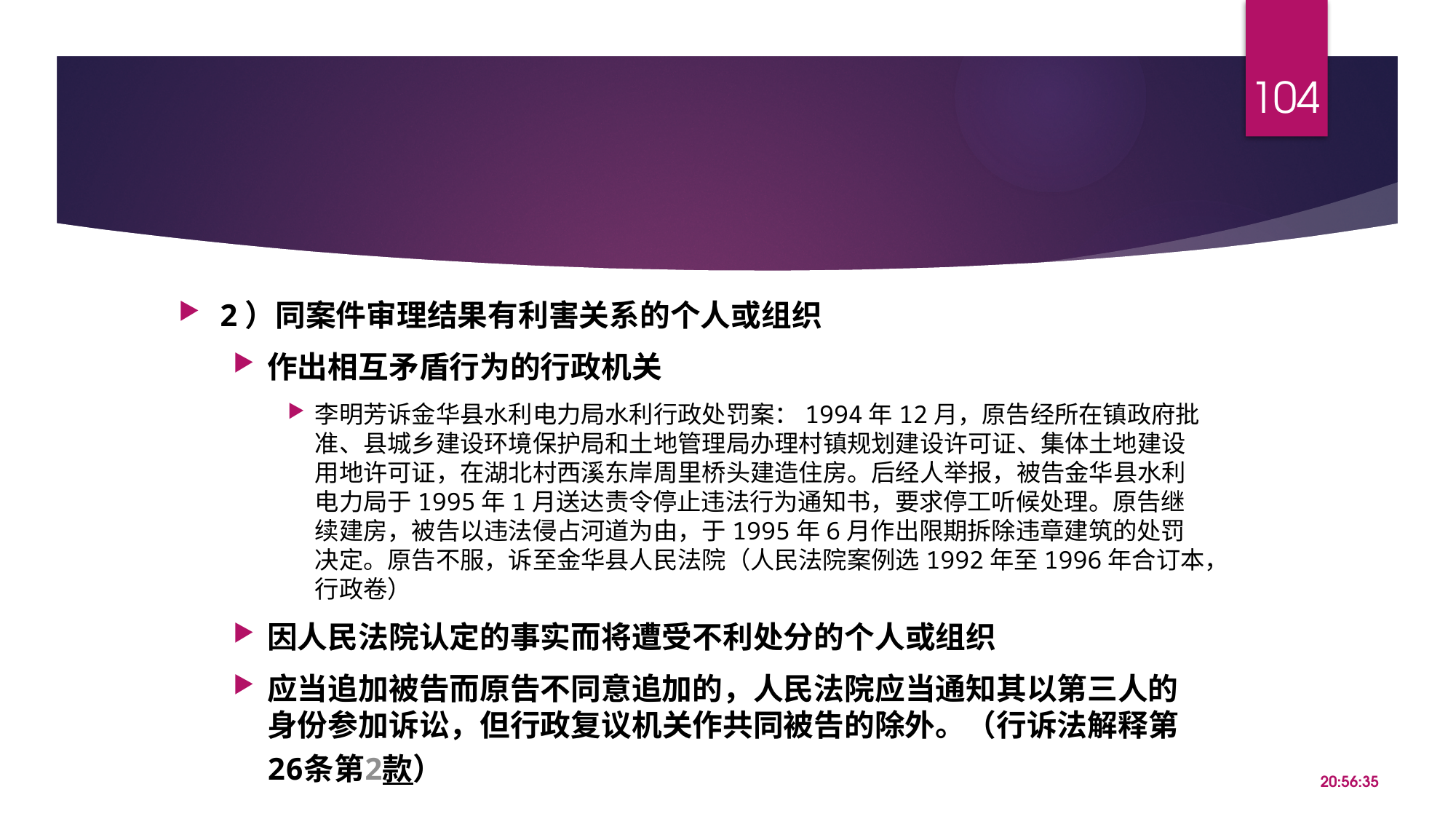

104
#
2）同案件审理结果有利害关系的个人或组织
作出相互矛盾行为的行政机关
李明芳诉金华县水利电力局水利行政处罚案：1994年12月，原告经所在镇政府批准、县城乡建设环境保护局和土地管理局办理村镇规划建设许可证、集体土地建设用地许可证，在湖北村西溪东岸周里桥头建造住房。后经人举报，被告金华县水利电力局于1995年1月送达责令停止违法行为通知书，要求停工听候处理。原告继续建房，被告以违法侵占河道为由，于1995年6月作出限期拆除违章建筑的处罚决定。原告不服，诉至金华县人民法院（人民法院案例选1992年至1996年合订本，行政卷）
因人民法院认定的事实而将遭受不利处分的个人或组织
应当追加被告而原告不同意追加的，人民法院应当通知其以第三人的身份参加诉讼，但行政复议机关作共同被告的除外。（行诉法解释第26条第2款）

20:56:35